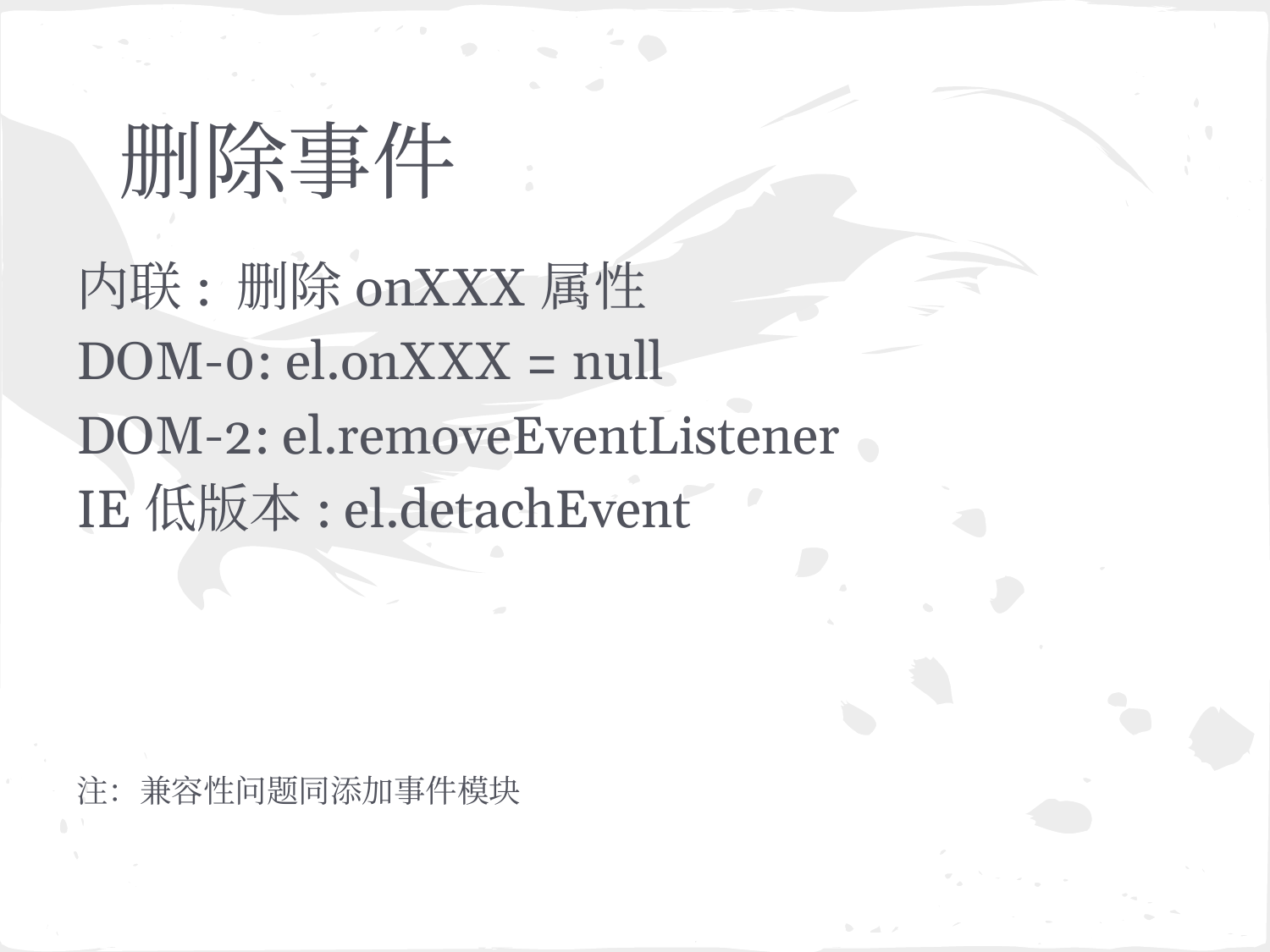

# 删除事件
内联: 删除onXXX属性
DOM-0: el.onXXX = null
DOM-2: el.removeEventListener
IE低版本: el.detachEvent

注：兼容性问题同添加事件模块